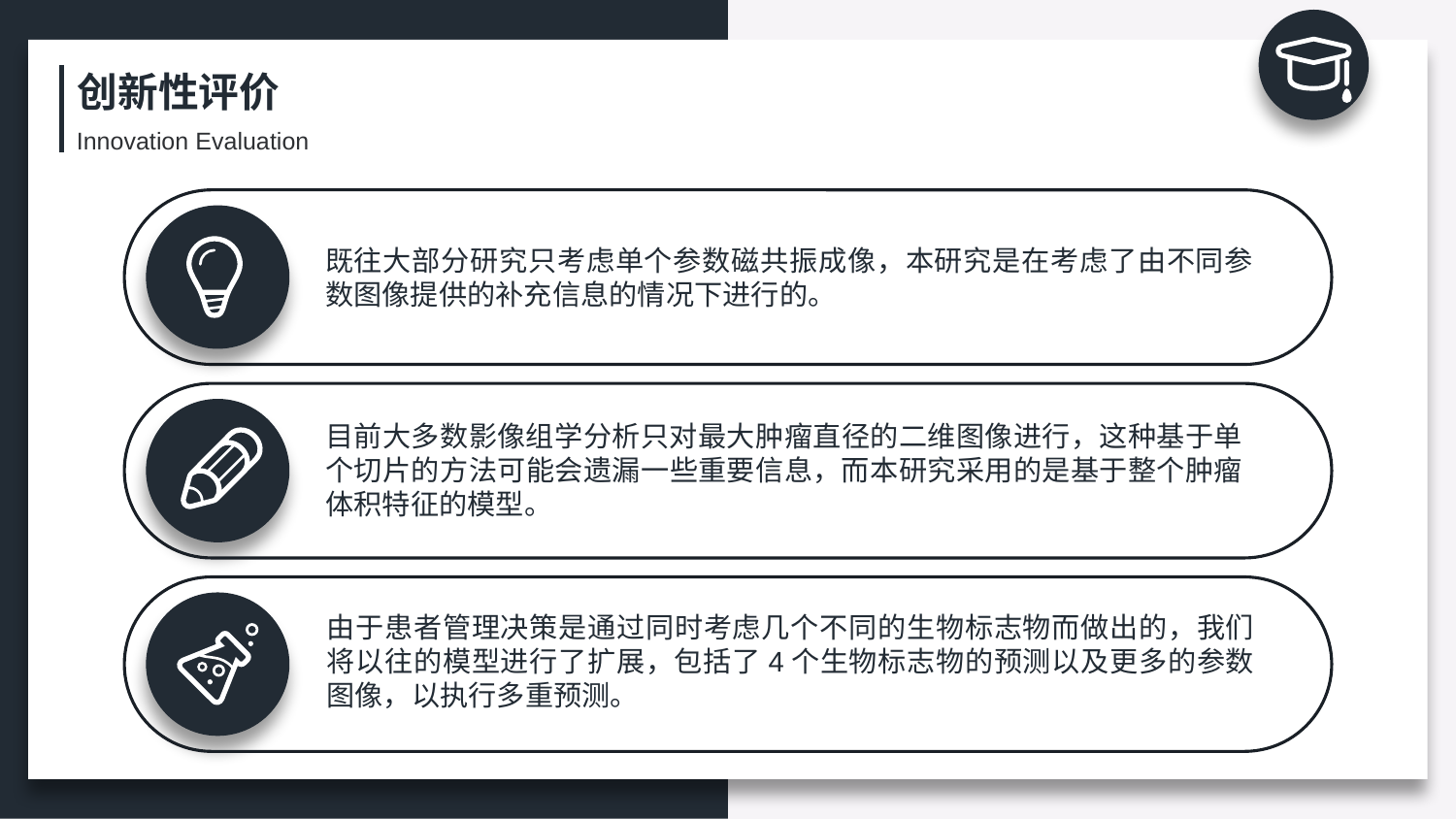

创新性评价
Innovation Evaluation

既往大部分研究只考虑单个参数磁共振成像，本研究是在考虑了由不同参数图像提供的补充信息的情况下进行的。

目前大多数影像组学分析只对最大肿瘤直径的二维图像进行，这种基于单个切片的方法可能会遗漏一些重要信息，而本研究采用的是基于整个肿瘤体积特征的模型。

由于患者管理决策是通过同时考虑几个不同的生物标志物而做出的，我们将以往的模型进行了扩展，包括了4个生物标志物的预测以及更多的参数图像，以执行多重预测。